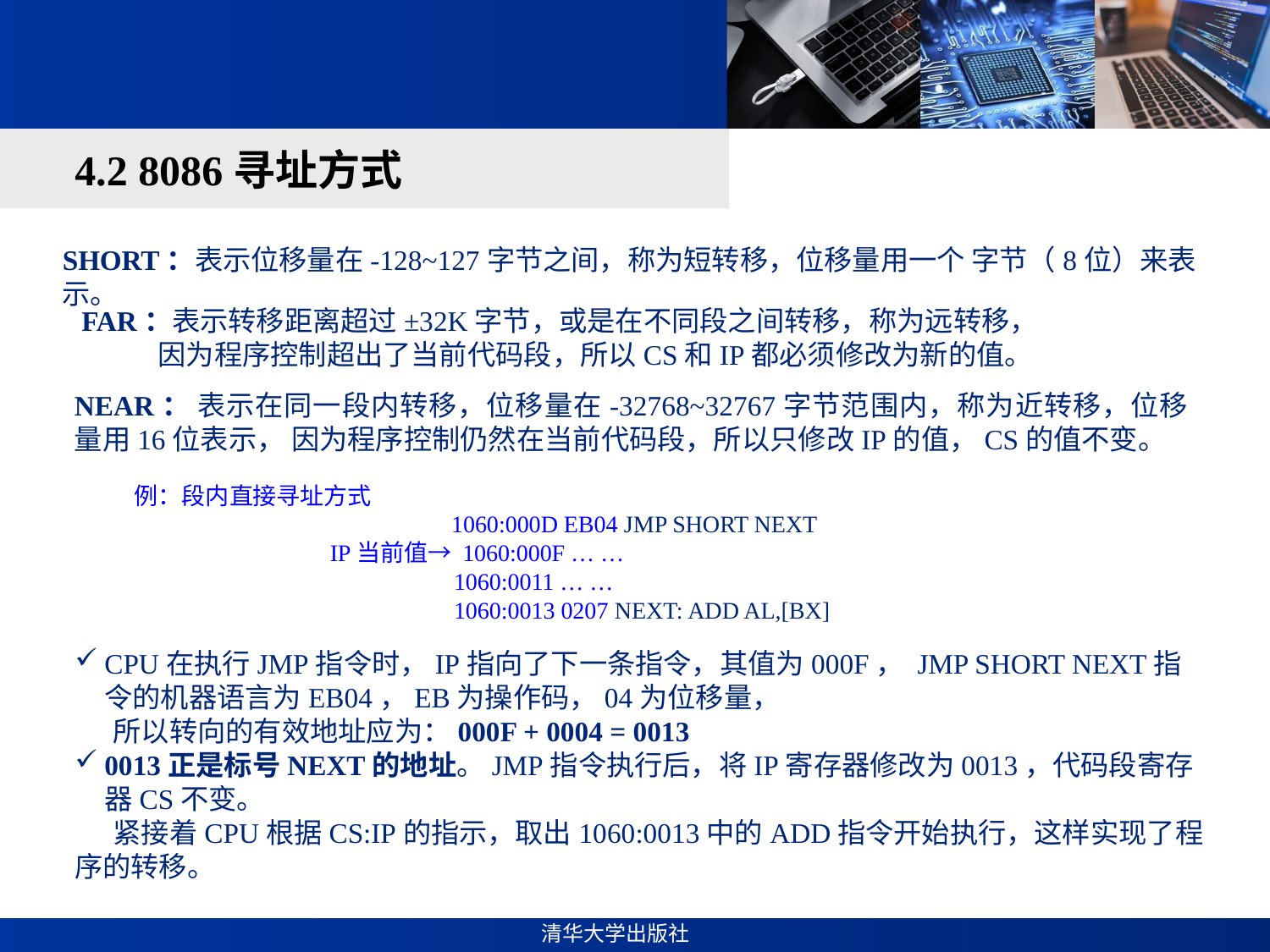

#
4.2 8086寻址方式

SHORT：表示位移量在-128~127字节之间，称为短转移，位移量用一个 字节（8位）来表示。
FAR：表示转移距离超过±32K字节，或是在不同段之间转移，称为远转移，
           因为程序控制超出了当前代码段，所以CS和IP都必须修改为新的值。
NEAR： 表示在同一段内转移，位移量在-32768~32767字节范围内，称为近转移，位移量用16位表示， 因为程序控制仍然在当前代码段，所以只修改IP的值，CS的值不变。
例：段内直接寻址方式
   　　　　　　　　　　  1060:000D EB04 JMP SHORT NEXT
　　　　　　IP当前值→ 1060:000F … …
　　　　　　　　　　　 1060:0011 … …
　　　　　　　　　　　 1060:0013 0207 NEXT: ADD AL,[BX]
CPU在执行JMP指令时，IP指向了下一条指令，其值为000F， JMP SHORT NEXT指令的机器语言为EB04，EB为操作码，04为位移量，
     所以转向的有效地址应为：000F + 0004 = 0013
0013正是标号NEXT的地址。JMP指令执行后，将IP寄存器修改为0013，代码段寄存器CS不变。
     紧接着CPU根据CS:IP的指示，取出1060:0013中的ADD指令开始执行，这样实现了程序的转移。